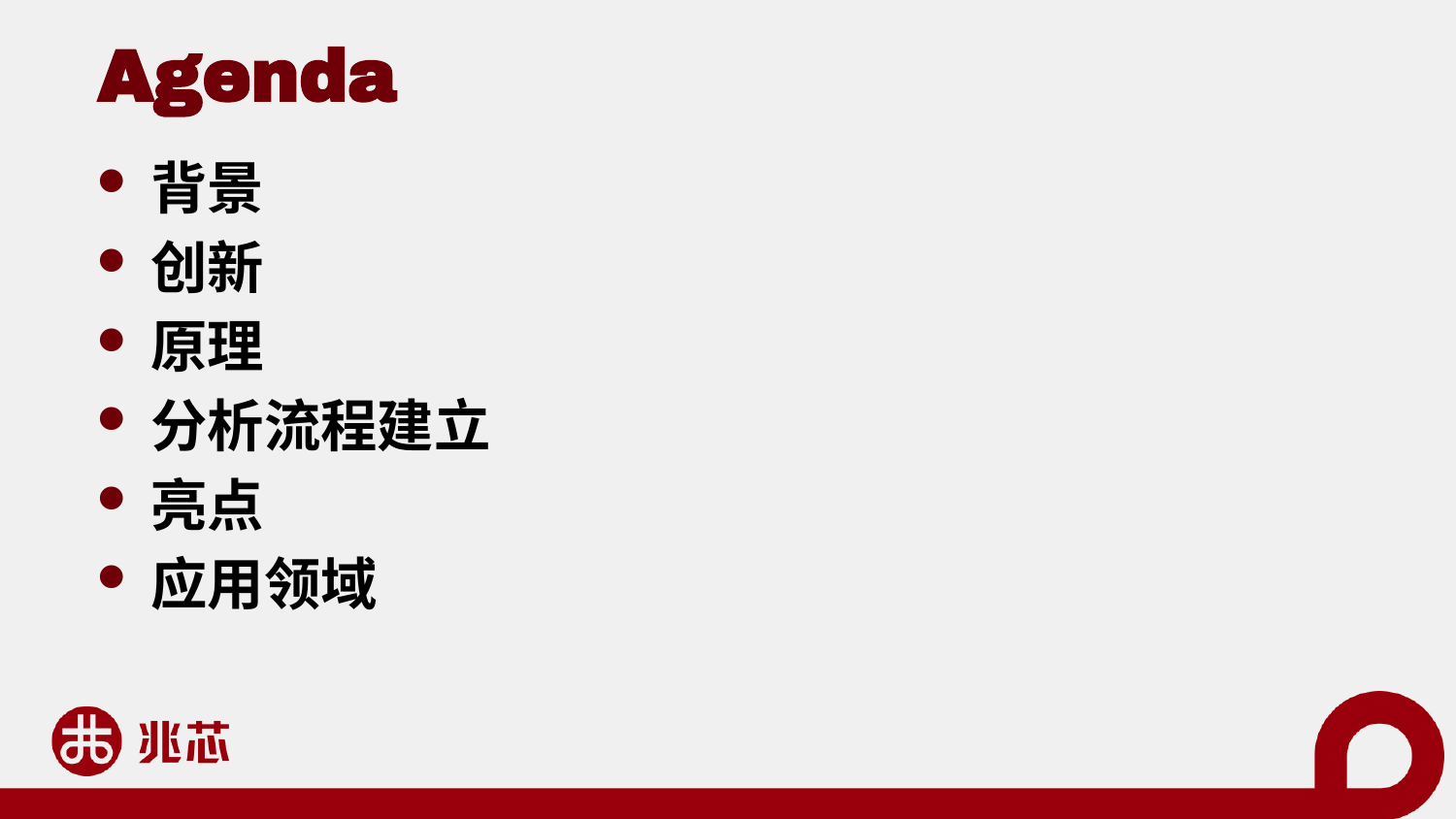

# Agenda
背景
创新
原理
分析流程建立
亮点
应用领域